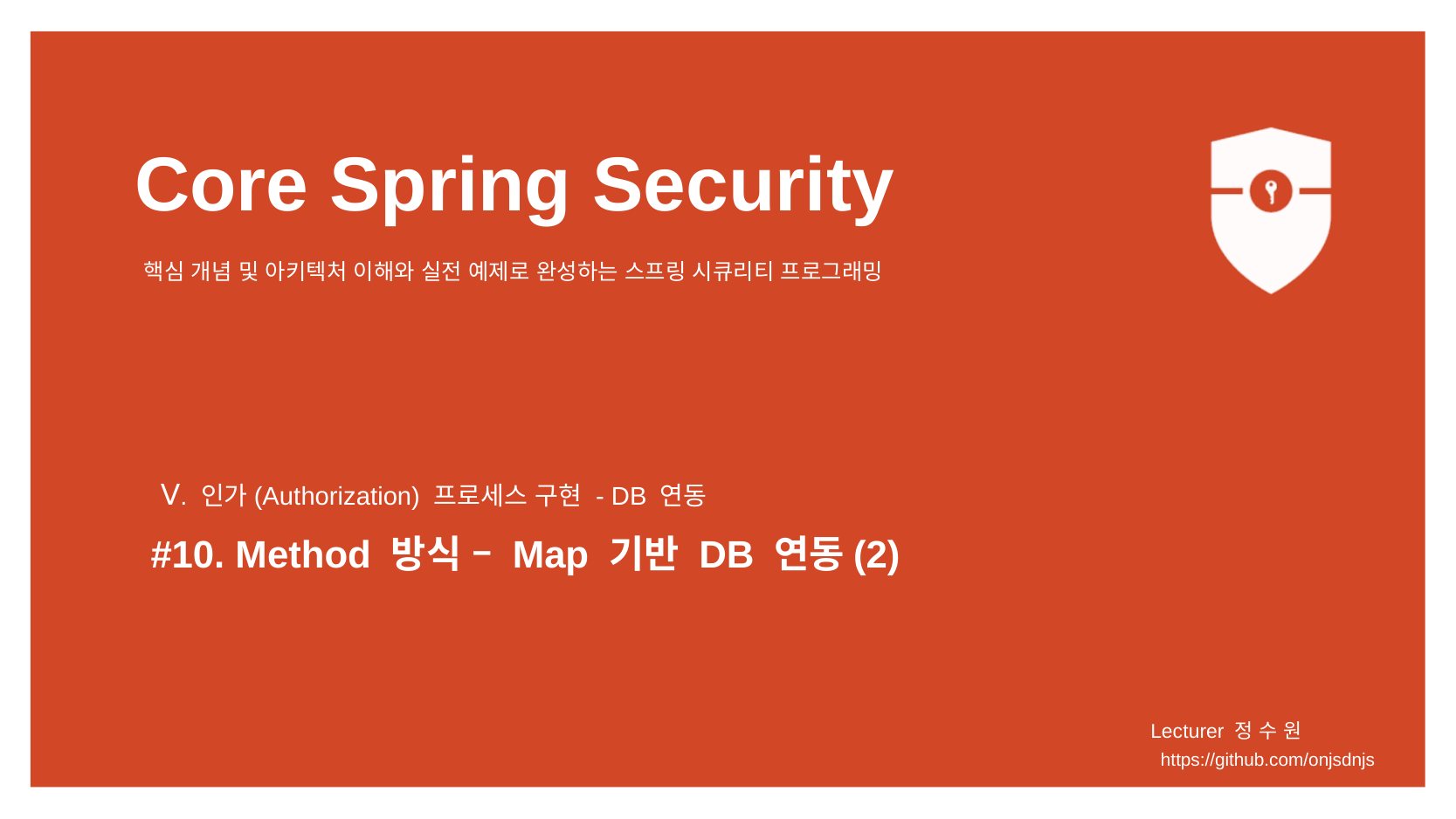

Ⅴ. 인가(Authorization) 프로세스 구현 - DB 연동
#10. Method 방식 – Map 기반 DB 연동(2)